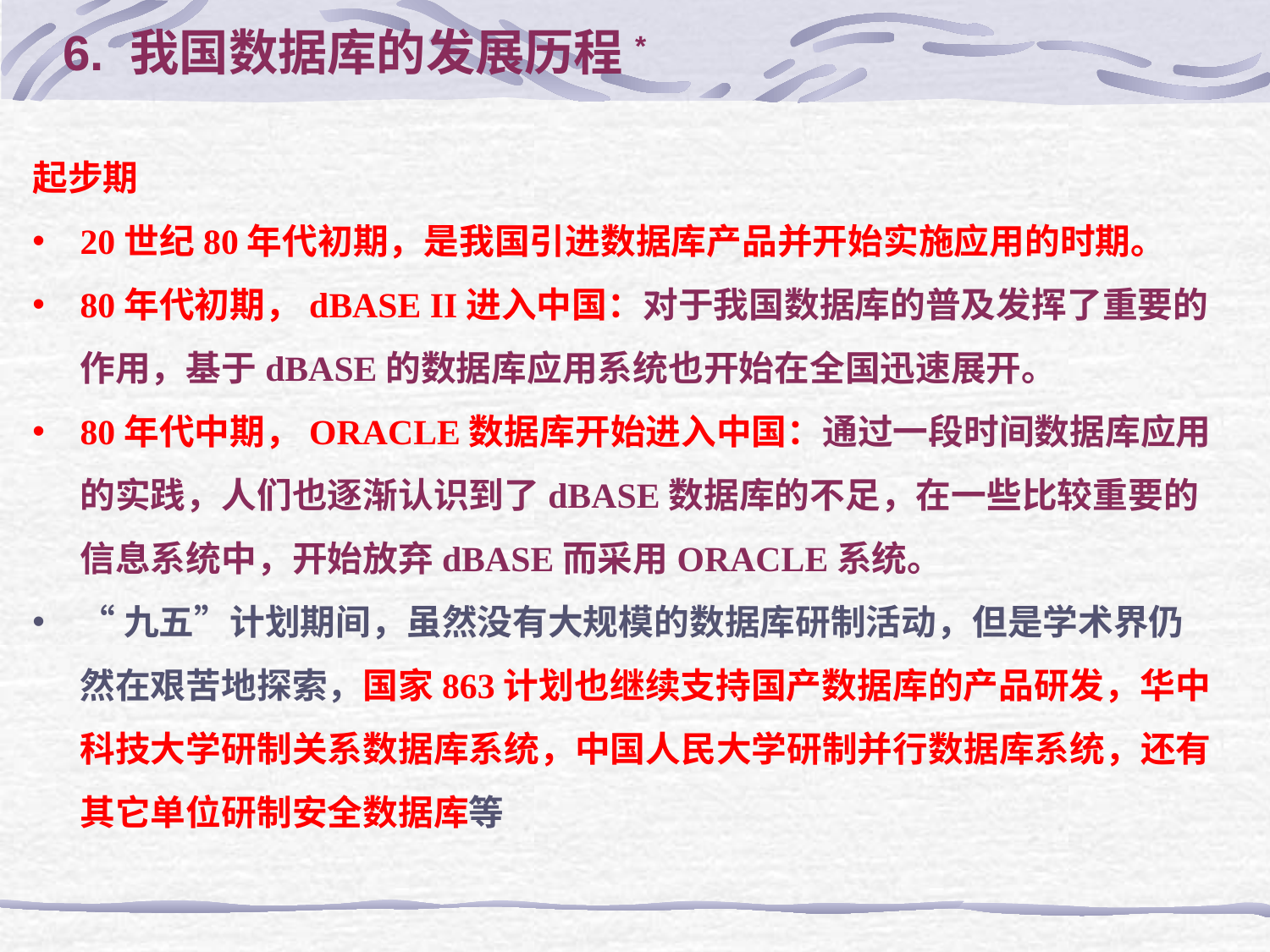

6. 我国数据库的发展历程*
起步期
20世纪80年代初期，是我国引进数据库产品并开始实施应用的时期。
80年代初期，dBASE II进入中国：对于我国数据库的普及发挥了重要的作用，基于dBASE的数据库应用系统也开始在全国迅速展开。
80年代中期，ORACLE数据库开始进入中国：通过一段时间数据库应用的实践，人们也逐渐认识到了dBASE数据库的不足，在一些比较重要的信息系统中，开始放弃dBASE而采用ORACLE系统。
“九五”计划期间，虽然没有大规模的数据库研制活动，但是学术界仍然在艰苦地探索，国家863计划也继续支持国产数据库的产品研发，华中科技大学研制关系数据库系统，中国人民大学研制并行数据库系统，还有其它单位研制安全数据库等